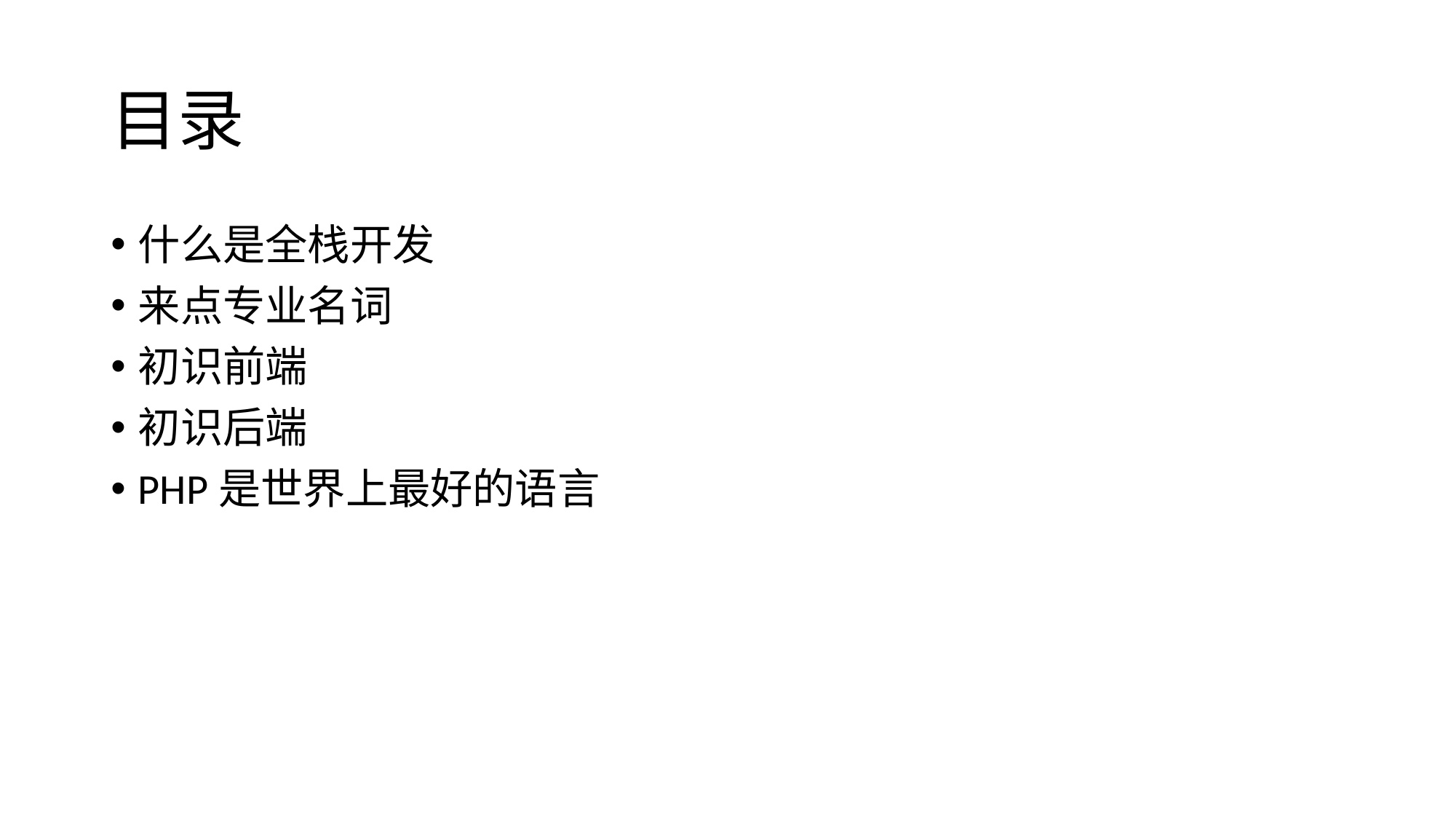

# 目录
什么是全栈开发
来点专业名词
初识前端
初识后端
PHP是世界上最好的语言